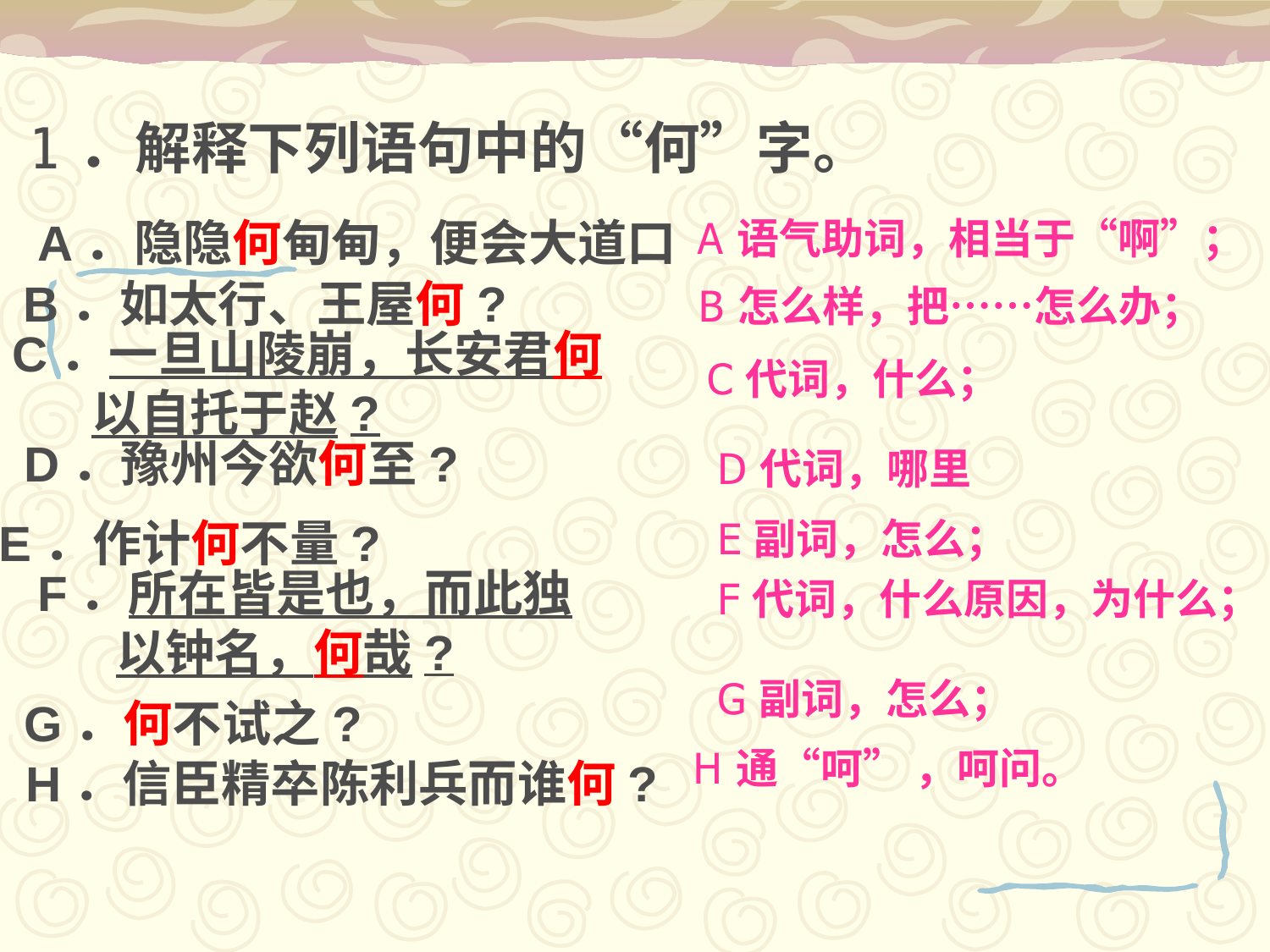

1．解释下列语句中的“何”字。

A．隐隐何甸甸，便会大道口
A语气助词，相当于“啊”；
B．如太行、王屋何?
B怎么样，把……怎么办；
C．一旦山陵崩，长安君何
      以自托于赵?
C代词，什么；
D．豫州今欲何至?
D代词，哪里
E．作计何不量?
E副词，怎么；
F．所在皆是也，而此独
      以钟名，何哉?
F代词，什么原因，为什么；
G副词，怎么；
G．何不试之?
H通“呵” ，呵问。
H．信臣精卒陈利兵而谁何?